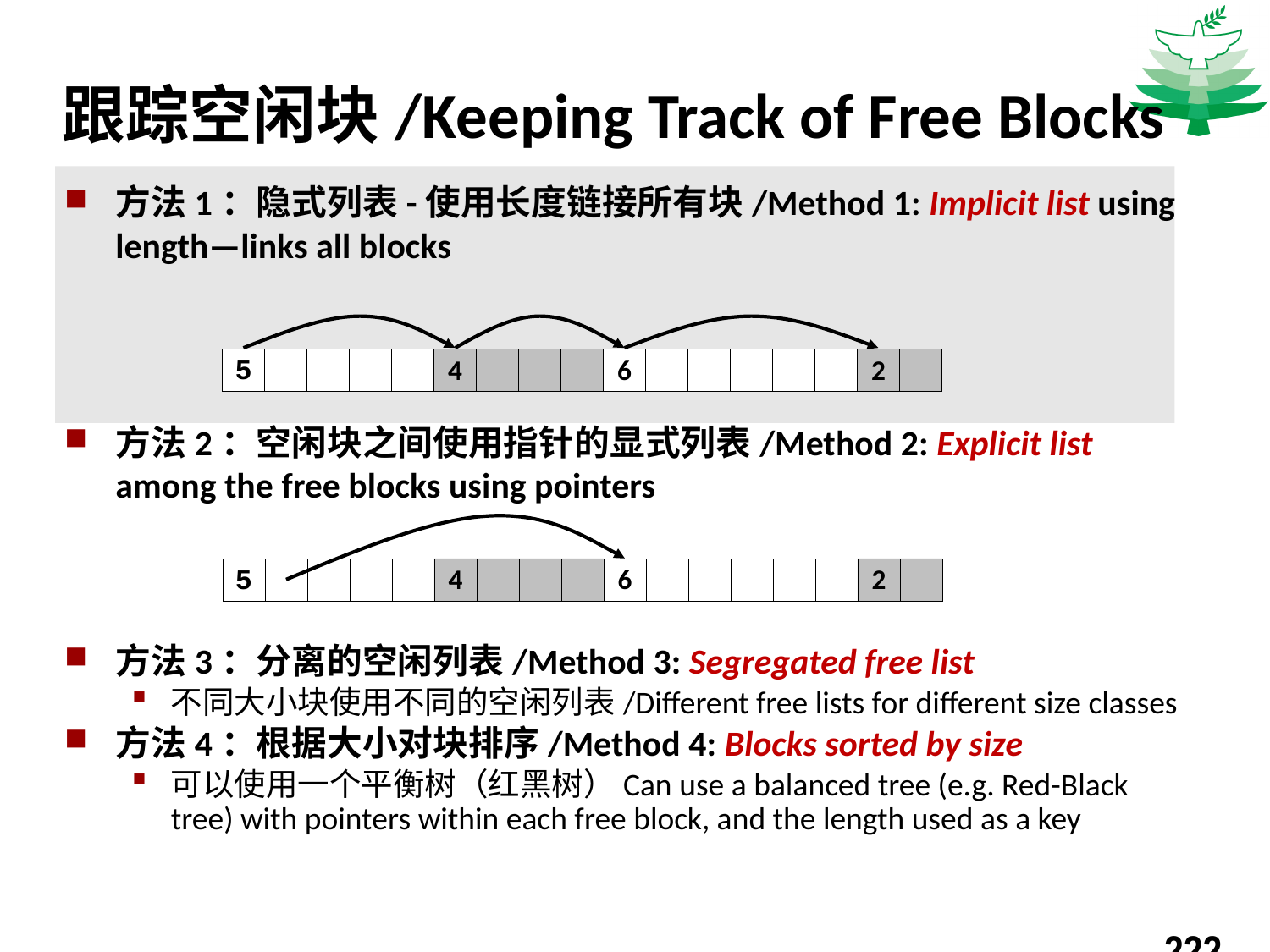

# 跟踪空闲块/Keeping Track of Free Blocks

方法1：隐式列表-使用长度链接所有块/Method 1: Implicit list using length—links all blocks

方法2：空闲块之间使用指针的显式列表/Method 2: Explicit list among the free blocks using pointers

方法3：分离的空闲列表/Method 3: Segregated free list
不同大小块使用不同的空闲列表/Different free lists for different size classes
方法4：根据大小对块排序/Method 4: Blocks sorted by size
可以使用一个平衡树（红黑树）Can use a balanced tree (e.g. Red-Black tree) with pointers within each free block, and the length used as a key

5

4

6

2

5

4

6

2